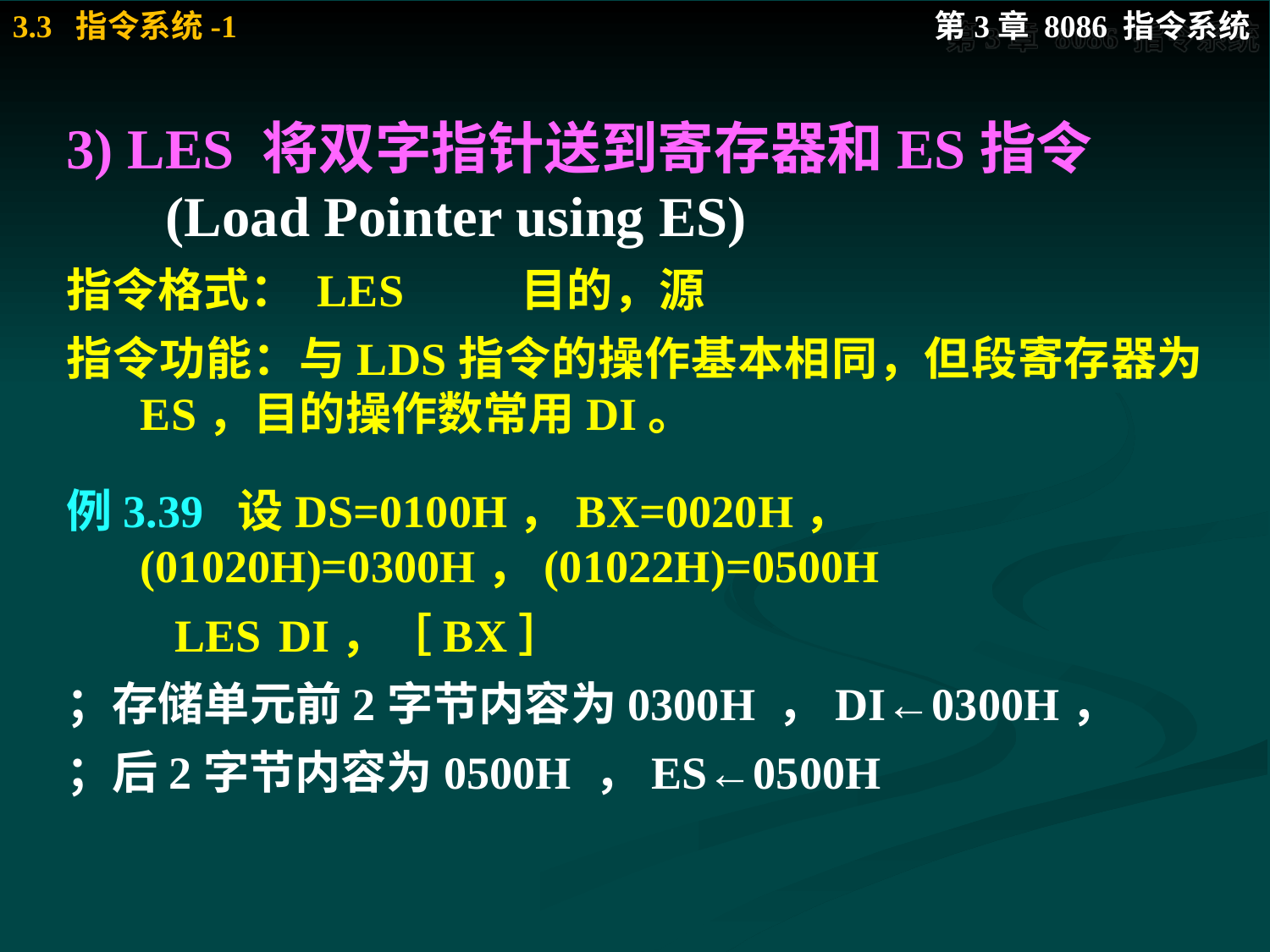

3) LES 将双字指针送到寄存器和ES指令
       (Load Pointer using ES)
指令格式： LES	目的，源
指令功能：与LDS指令的操作基本相同，但段寄存器为 ES，目的操作数常用DI。
例3.39  设DS=0100H，BX=0020H，(01020H)=0300H，(01022H)=0500H
  	   LES	 DI，［BX］
；存储单元前2字节内容为0300H ，DI←0300H，
；后2字节内容为0500H ，ES←0500H